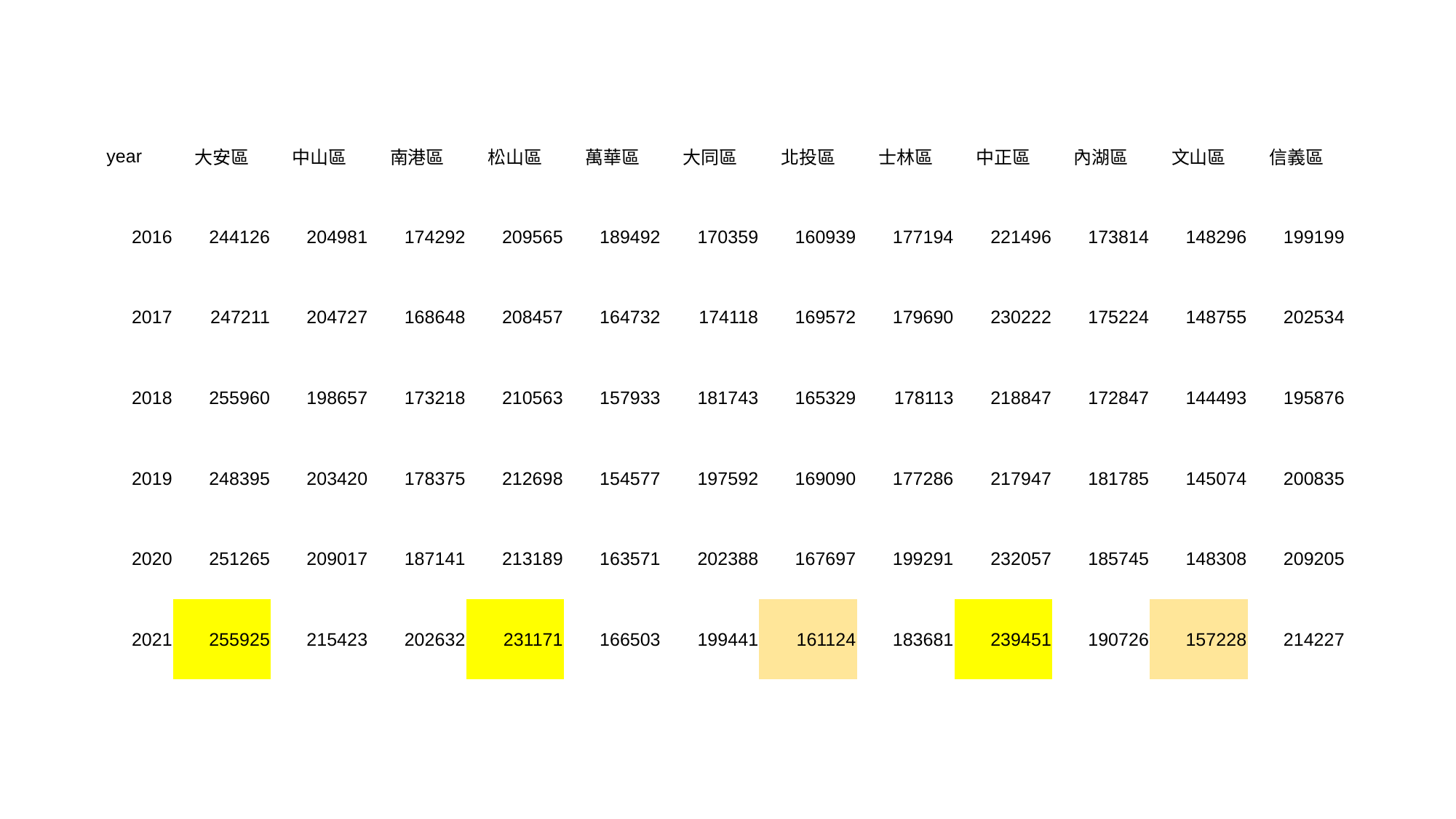

| year | 大安區 | 中山區 | 南港區 | 松山區 | 萬華區 | 大同區 | 北投區 | 士林區 | 中正區 | 內湖區 | 文山區 | 信義區 |
| --- | --- | --- | --- | --- | --- | --- | --- | --- | --- | --- | --- | --- |
| 2016 | 244126 | 204981 | 174292 | 209565 | 189492 | 170359 | 160939 | 177194 | 221496 | 173814 | 148296 | 199199 |
| 2017 | 247211 | 204727 | 168648 | 208457 | 164732 | 174118 | 169572 | 179690 | 230222 | 175224 | 148755 | 202534 |
| 2018 | 255960 | 198657 | 173218 | 210563 | 157933 | 181743 | 165329 | 178113 | 218847 | 172847 | 144493 | 195876 |
| 2019 | 248395 | 203420 | 178375 | 212698 | 154577 | 197592 | 169090 | 177286 | 217947 | 181785 | 145074 | 200835 |
| 2020 | 251265 | 209017 | 187141 | 213189 | 163571 | 202388 | 167697 | 199291 | 232057 | 185745 | 148308 | 209205 |
| 2021 | 255925 | 215423 | 202632 | 231171 | 166503 | 199441 | 161124 | 183681 | 239451 | 190726 | 157228 | 214227 |